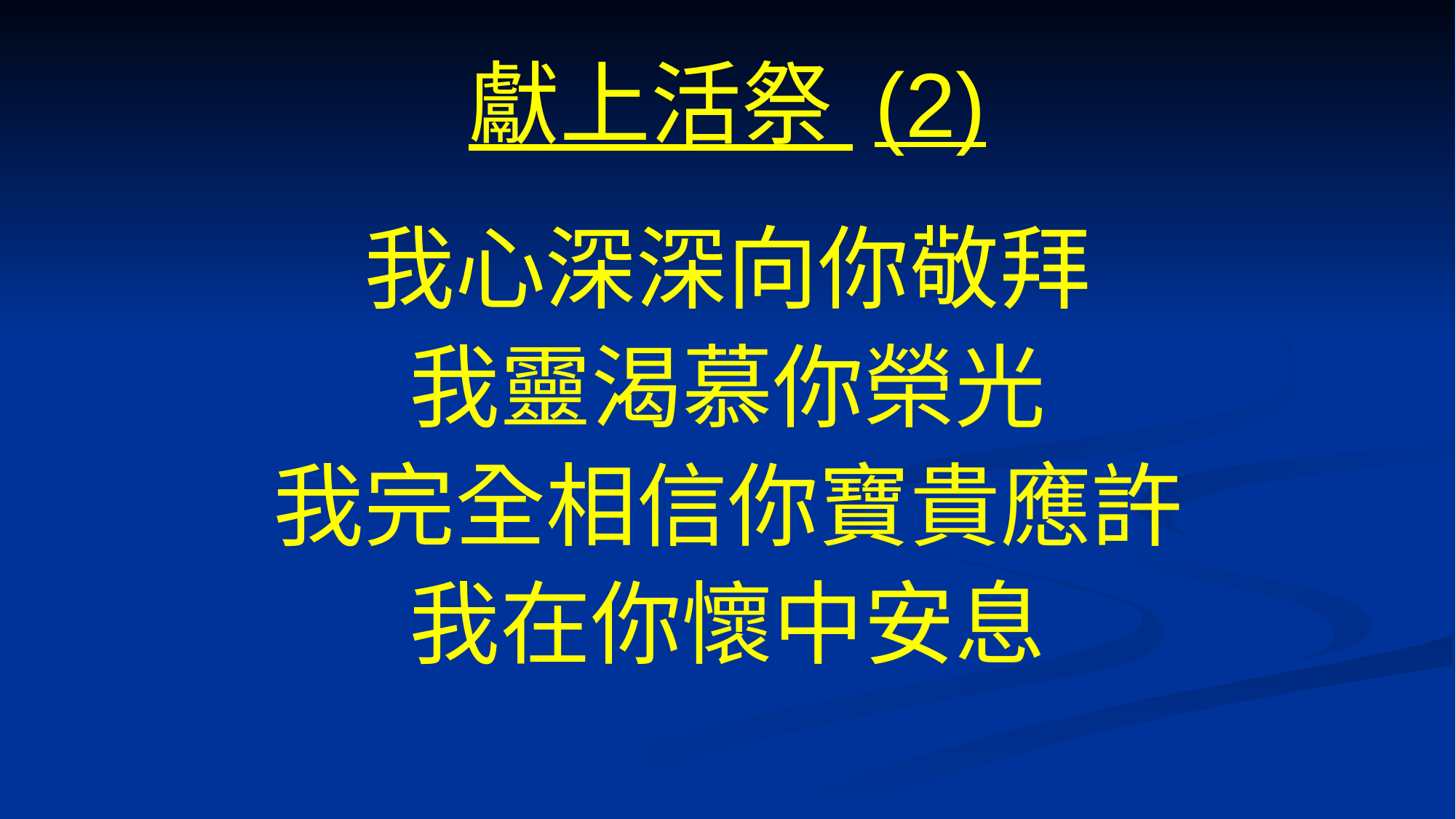

# 獻上活祭 (2)
我心深深向你敬拜
我靈渴慕你榮光
我完全相信你寶貴應許
我在你懷中安息